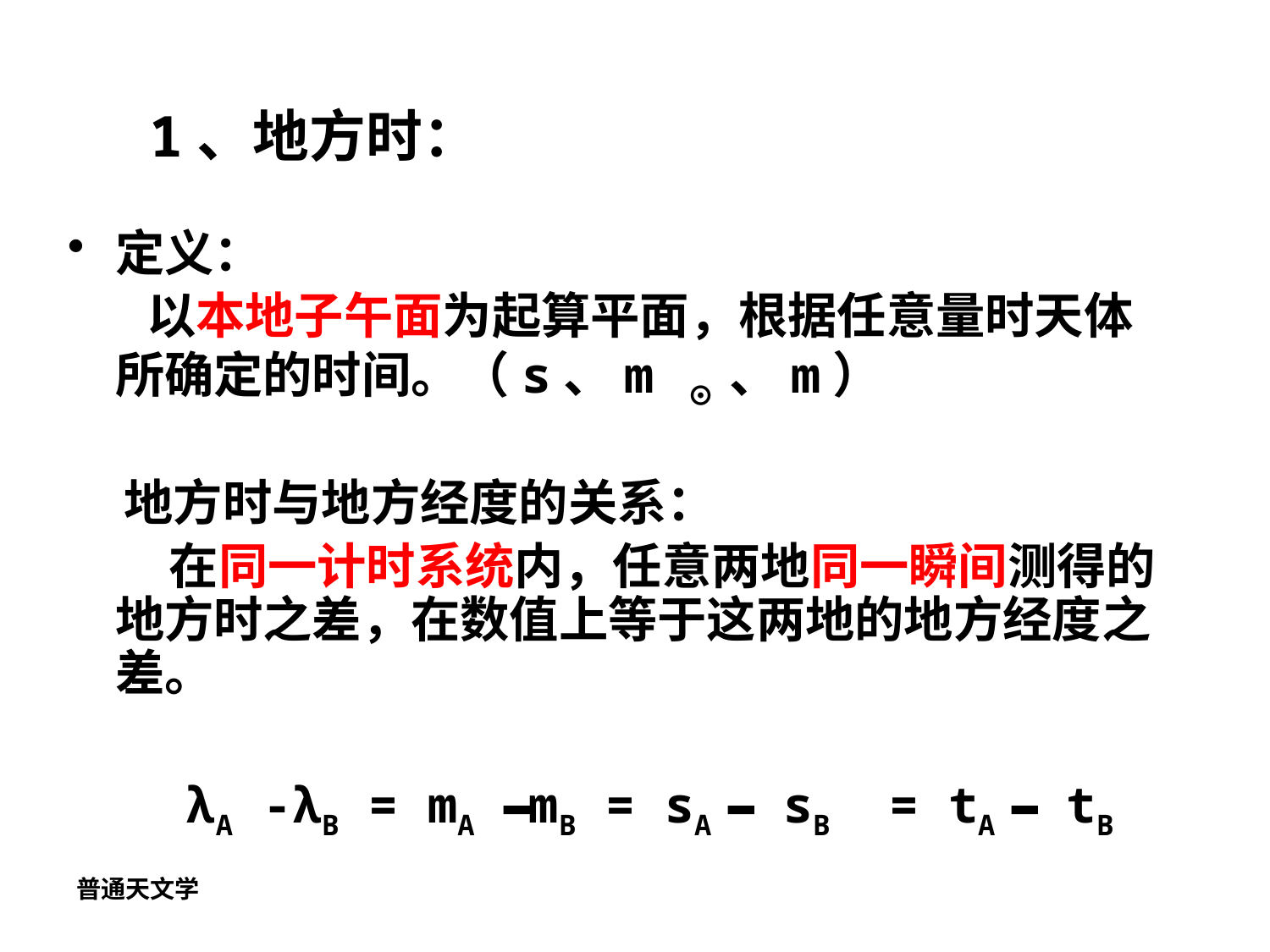

# 1、地方时：
定义：
      以本地子午面为起算平面，根据任意量时天体所确定的时间。（s、m ⊙、m）

    地方时与地方经度的关系：
        在同一计时系统内，任意两地同一瞬间测得的地方时之差，在数值上等于这两地的地方经度之差。

    λA -λB = mA –mB = sA – sB  = tA – tB
普通天文学